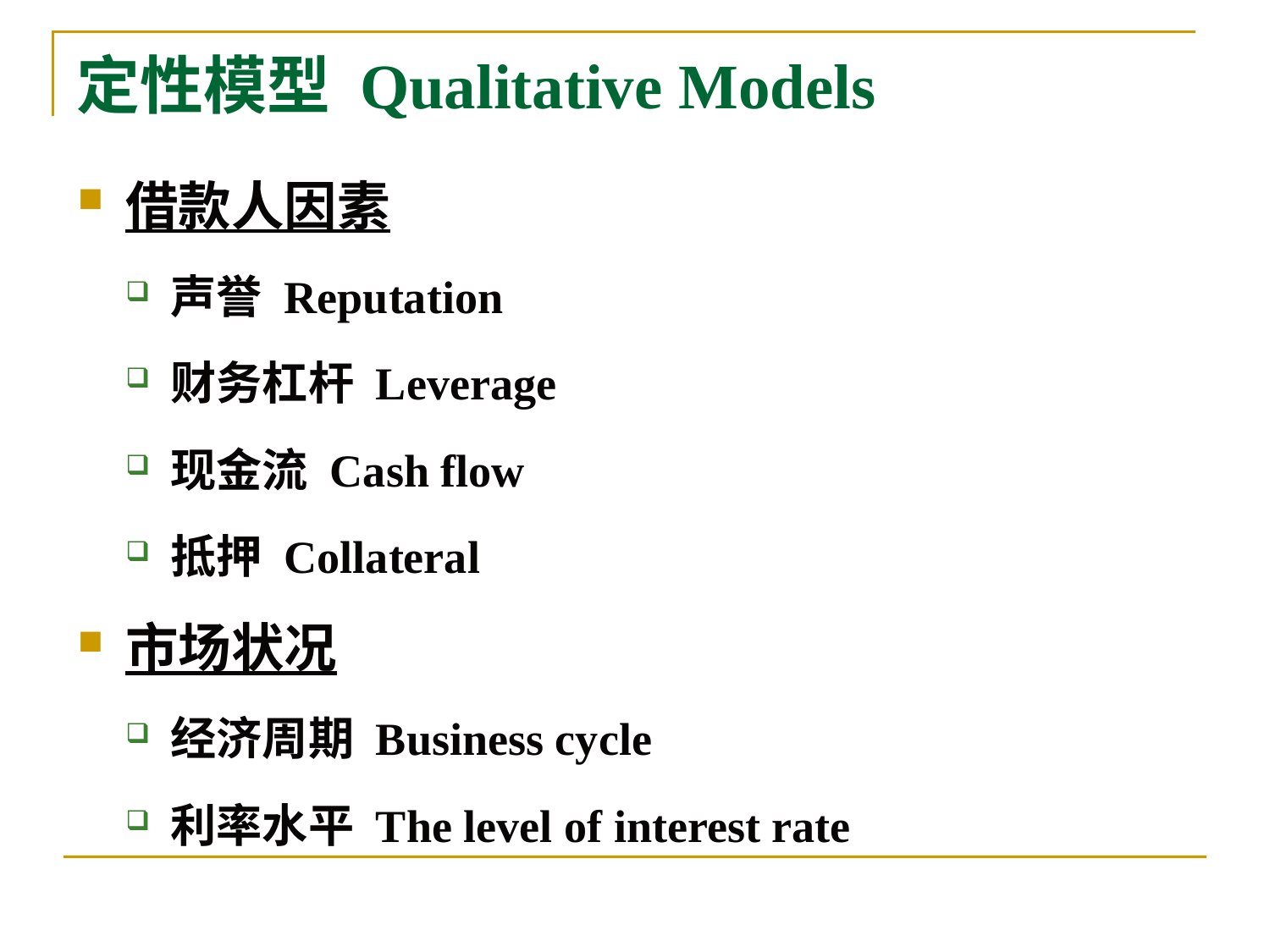

# 定性模型 Qualitative Models
借款人因素
声誉 Reputation
财务杠杆 Leverage
现金流 Cash flow
抵押 Collateral
市场状况
经济周期 Business cycle
利率水平 The level of interest rate